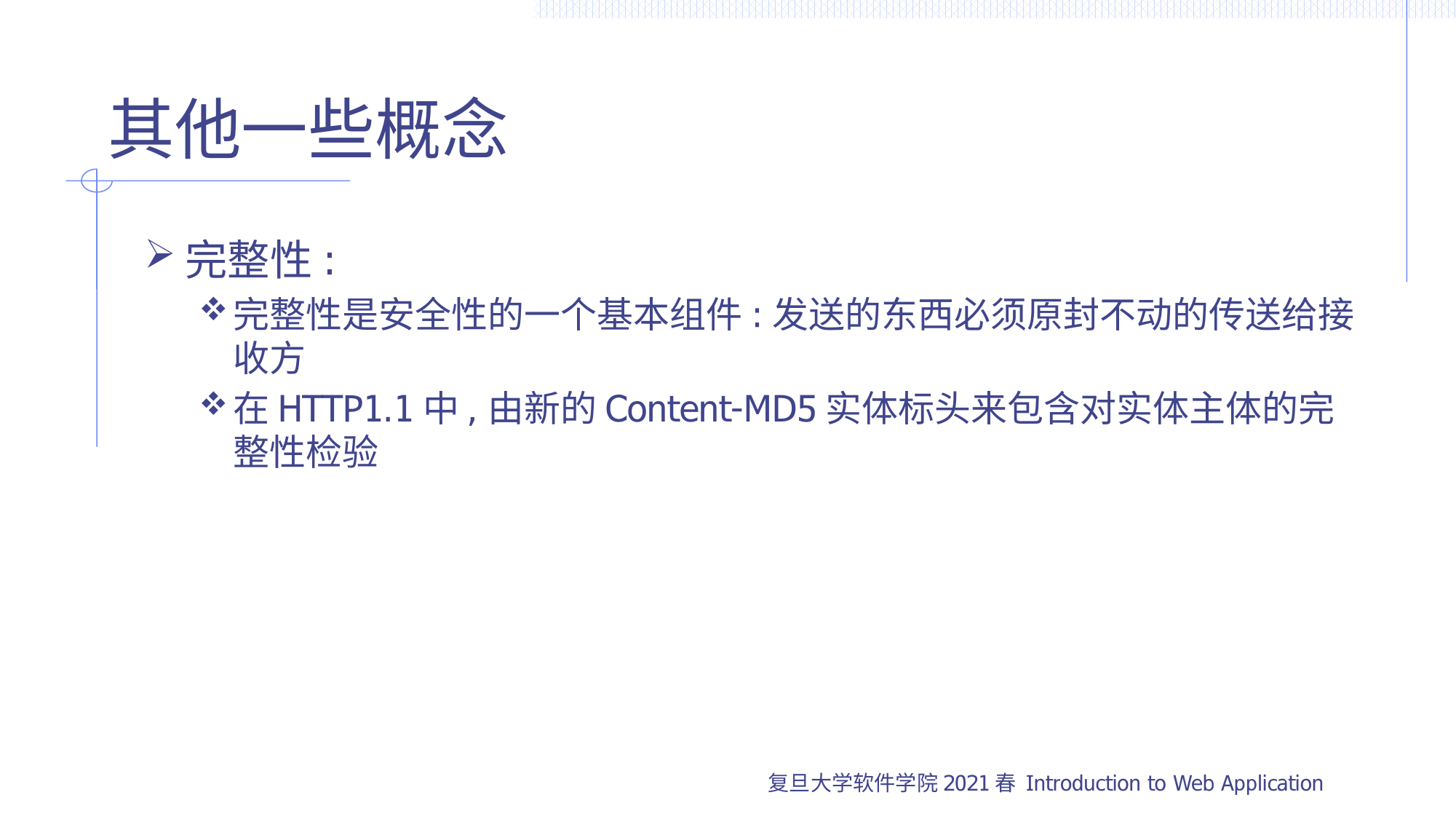

# 其他一些概念
完整性:
完整性是安全性的一个基本组件:发送的东西必须原封不动的传送给接收方
在HTTP1.1中,由新的Content-MD5实体标头来包含对实体主体的完整性检验